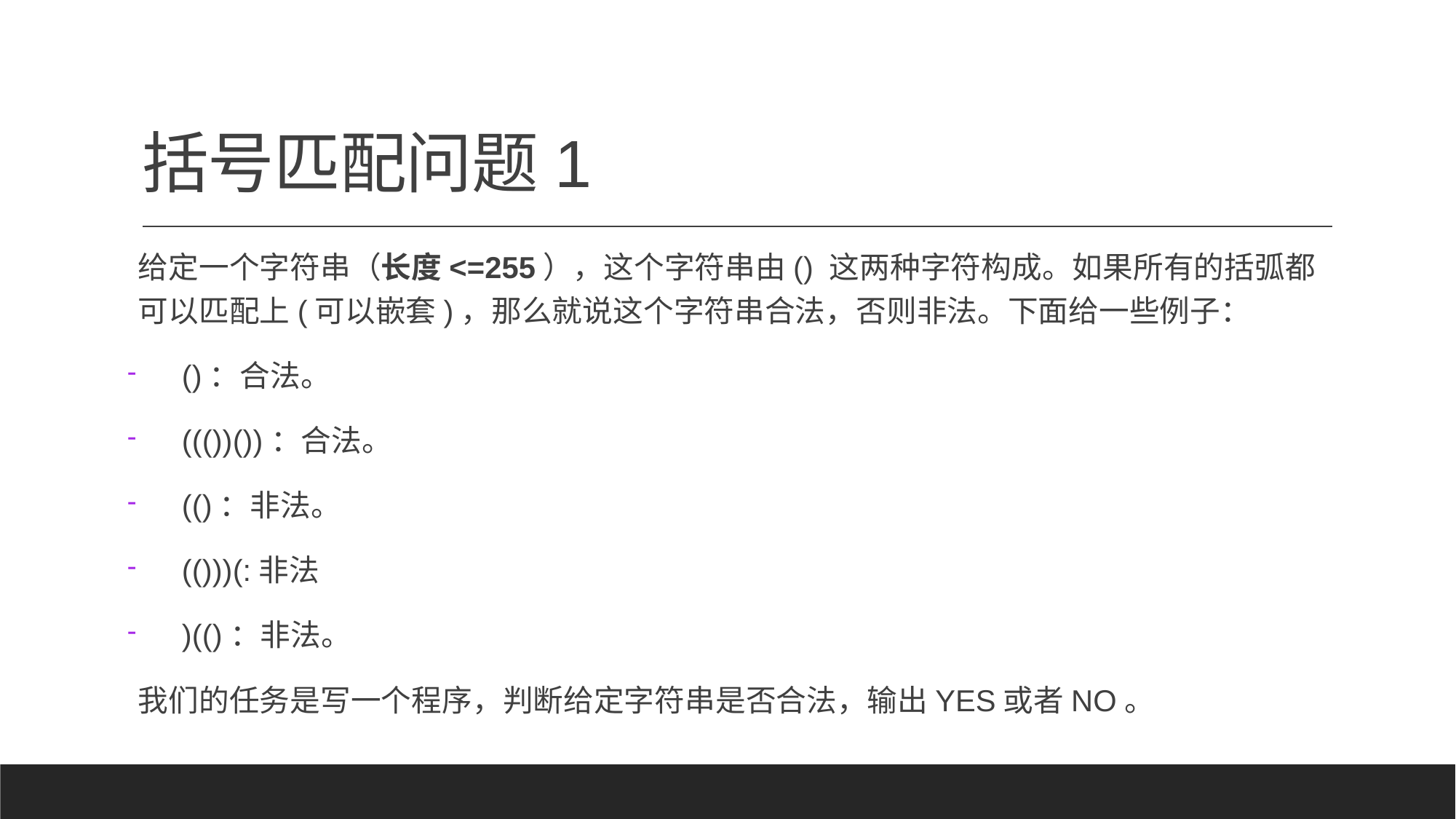

# 括号匹配问题1
给定一个字符串（长度<=255），这个字符串由() 这两种字符构成。如果所有的括弧都可以匹配上(可以嵌套)，那么就说这个字符串合法，否则非法。下面给一些例子：
()：合法。
((())())：合法。
(()：非法。
(()))(:非法
)(()：非法。
我们的任务是写一个程序，判断给定字符串是否合法，输出YES或者NO。